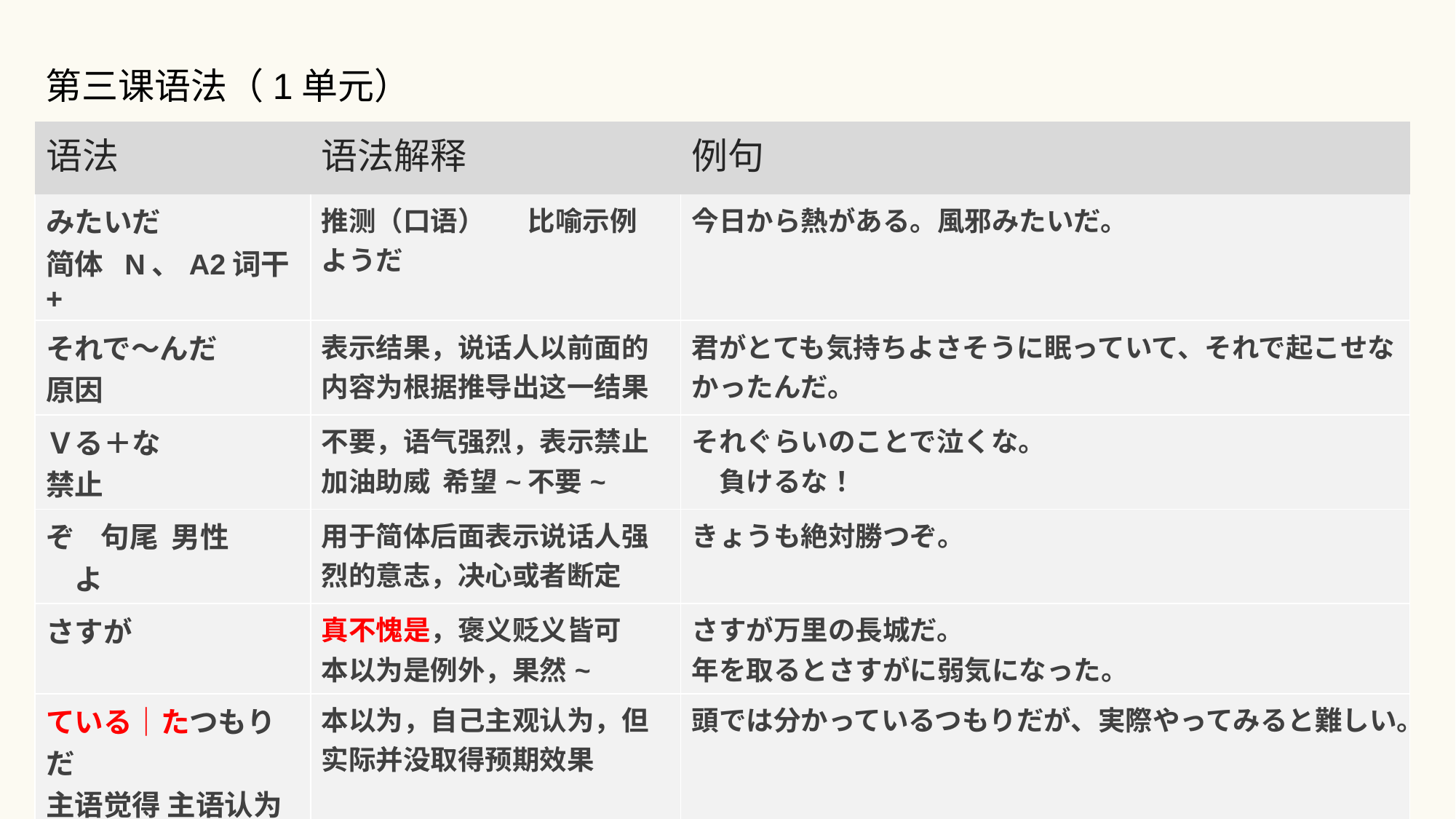

第三课语法（1单元）
| 语法 | 语法解释 | 例句 |
| --- | --- | --- |
| みたいだ 简体 N、A2词干+ | 推测（口语） 比喻示例 ようだ | 今日から熱がある。風邪みたいだ。 |
| それで～んだ 原因 | 表示结果，说话人以前面的内容为根据推导出这一结果 | 君がとても気持ちよさそうに眠っていて、それで起こせなかったんだ。 |
| Ｖる＋な 禁止 | 不要，语气强烈，表示禁止 加油助威 希望~不要~ | それぐらいのことで泣くな。 　負けるな！ |
| ぞ 句尾 男性 　よ | 用于简体后面表示说话人强烈的意志，决心或者断定 | きょうも絶対勝つぞ。 |
| さすが | 真不愧是，褒义贬义皆可 本以为是例外，果然~ | さすが万里の長城だ。 年を取るとさすがに弱気になった。 |
| ている｜たつもりだ 主语觉得 主语认为 | 本以为，自己主观认为，但实际并没取得预期效果 | 頭では分かっているつもりだが、実際やってみると難しい。 |
| ばいいじゃない ~不就好了吗 | ～不就可以了，表示委婉的建议 | どうしても行きたいなら行けばいいんじゃない。 |